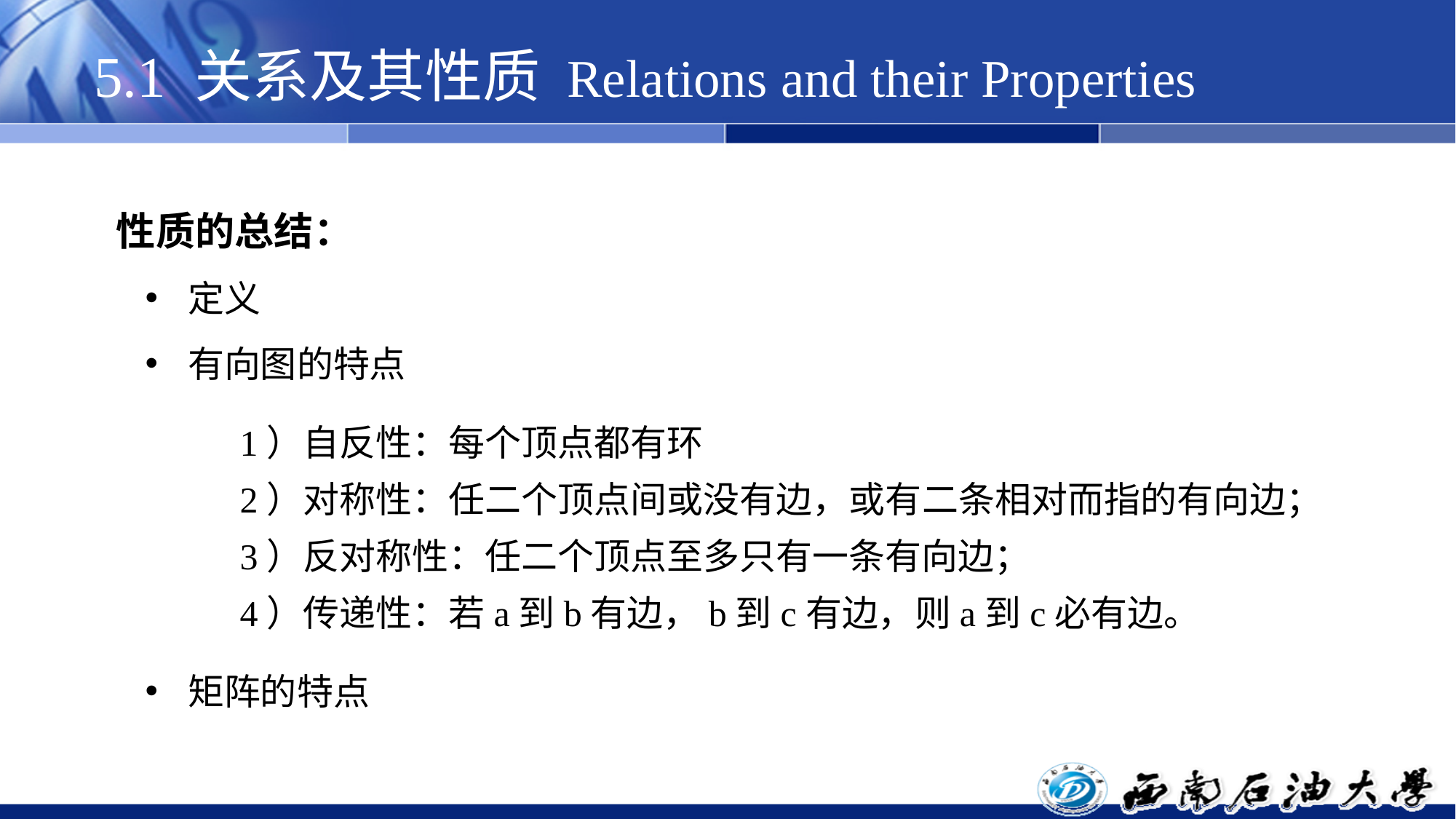

# 5.1 关系及其性质 Relations and their Properties
性质的总结：
 定义
 有向图的特点

 矩阵的特点
1）自反性：每个顶点都有环
2）对称性：任二个顶点间或没有边，或有二条相对而指的有向边；
3）反对称性：任二个顶点至多只有一条有向边；
4）传递性：若a到b有边，b到c有边，则a到c必有边。